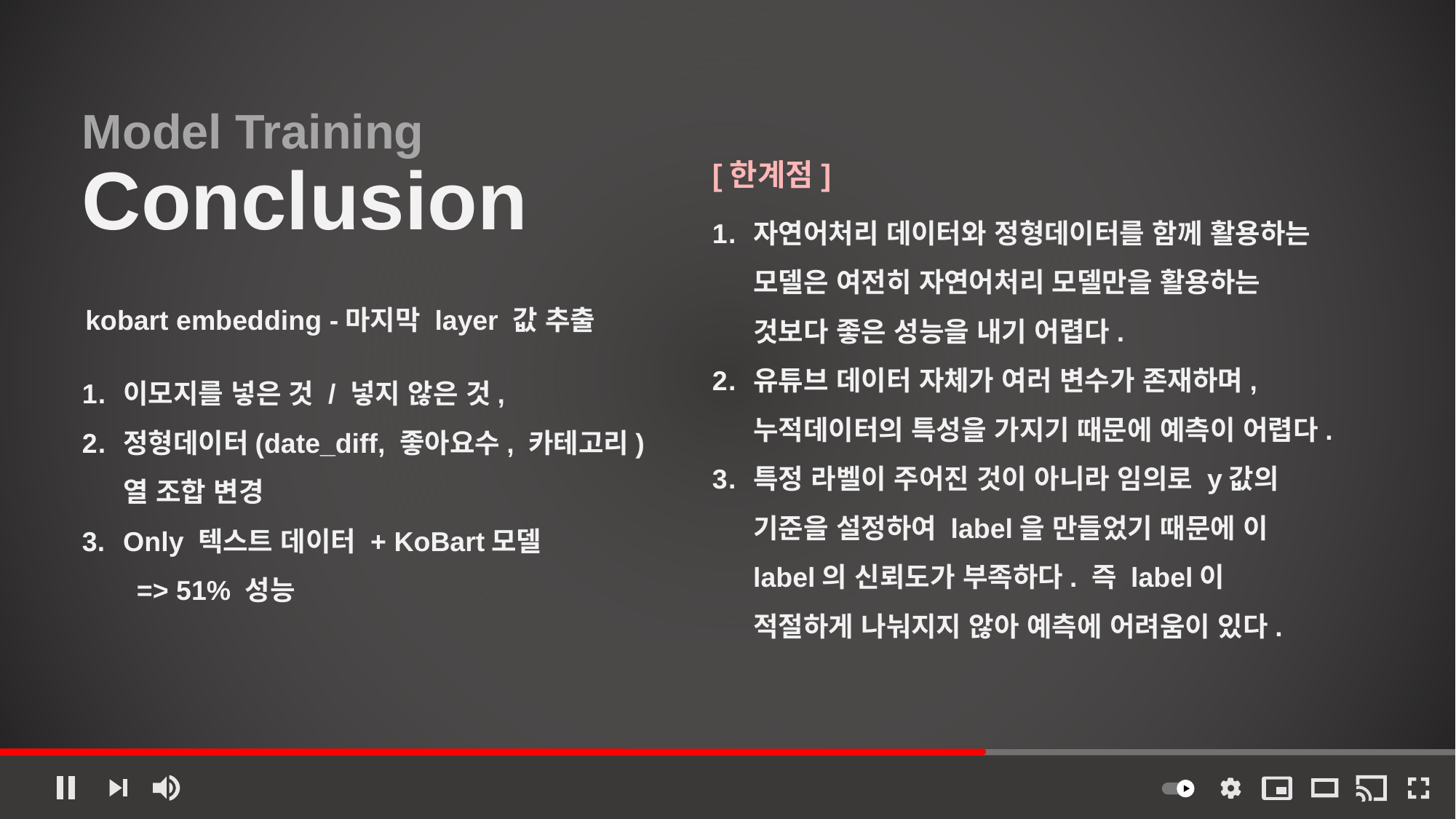

KU독 & 좋아요
2022-1 KUBIG Conference
Model Training
Conclusion
[한계점]
자연어처리 데이터와 정형데이터를 함께 활용하는 모델은 여전히 자연어처리 모델만을 활용하는 것보다 좋은 성능을 내기 어렵다.
유튜브 데이터 자체가 여러 변수가 존재하며, 누적데이터의 특성을 가지기 때문에 예측이 어렵다.
특정 라벨이 주어진 것이 아니라 임의로 y값의 기준을 설정하여 label을 만들었기 때문에 이 label의 신뢰도가 부족하다. 즉 label이 적절하게 나눠지지 않아 예측에 어려움이 있다.

kobart embedding -마지막 layer 값 추출
이모지를 넣은 것 / 넣지 않은 것,
정형데이터(date_diff, 좋아요수, 카테고리) 열 조합 변경
Only 텍스트 데이터 + KoBart모델
=> 51% 성능